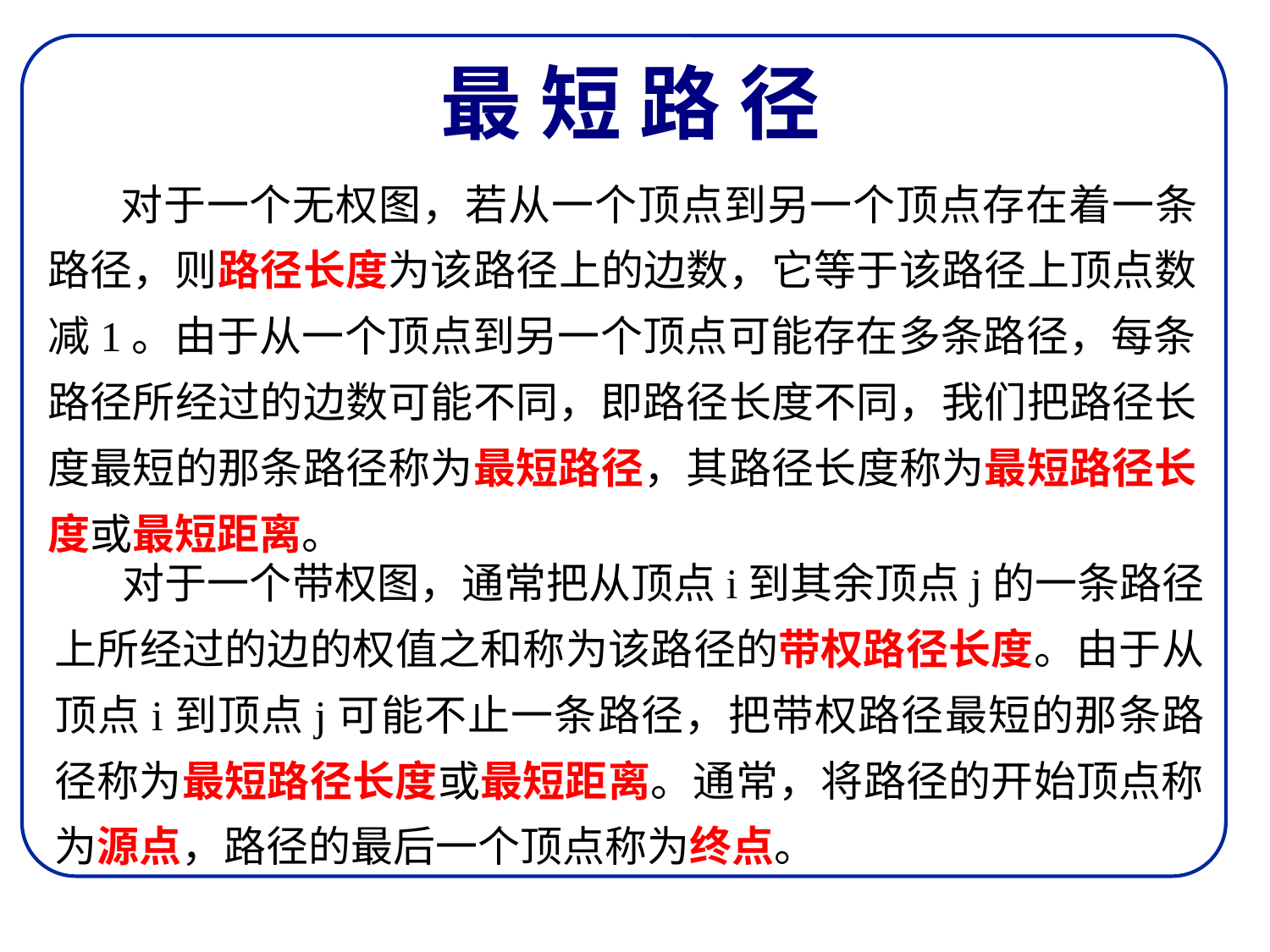

# 最 短 路 径
      对于一个无权图，若从一个顶点到另一个顶点存在着一条路径，则路径长度为该路径上的边数，它等于该路径上顶点数减1。由于从一个顶点到另一个顶点可能存在多条路径，每条路径所经过的边数可能不同，即路径长度不同，我们把路径长度最短的那条路径称为最短路径，其路径长度称为最短路径长度或最短距离。
      对于一个带权图，通常把从顶点i到其余顶点j的一条路径上所经过的边的权值之和称为该路径的带权路径长度。由于从顶点i到顶点j可能不止一条路径，把带权路径最短的那条路径称为最短路径长度或最短距离。通常，将路径的开始顶点称为源点，路径的最后一个顶点称为终点。